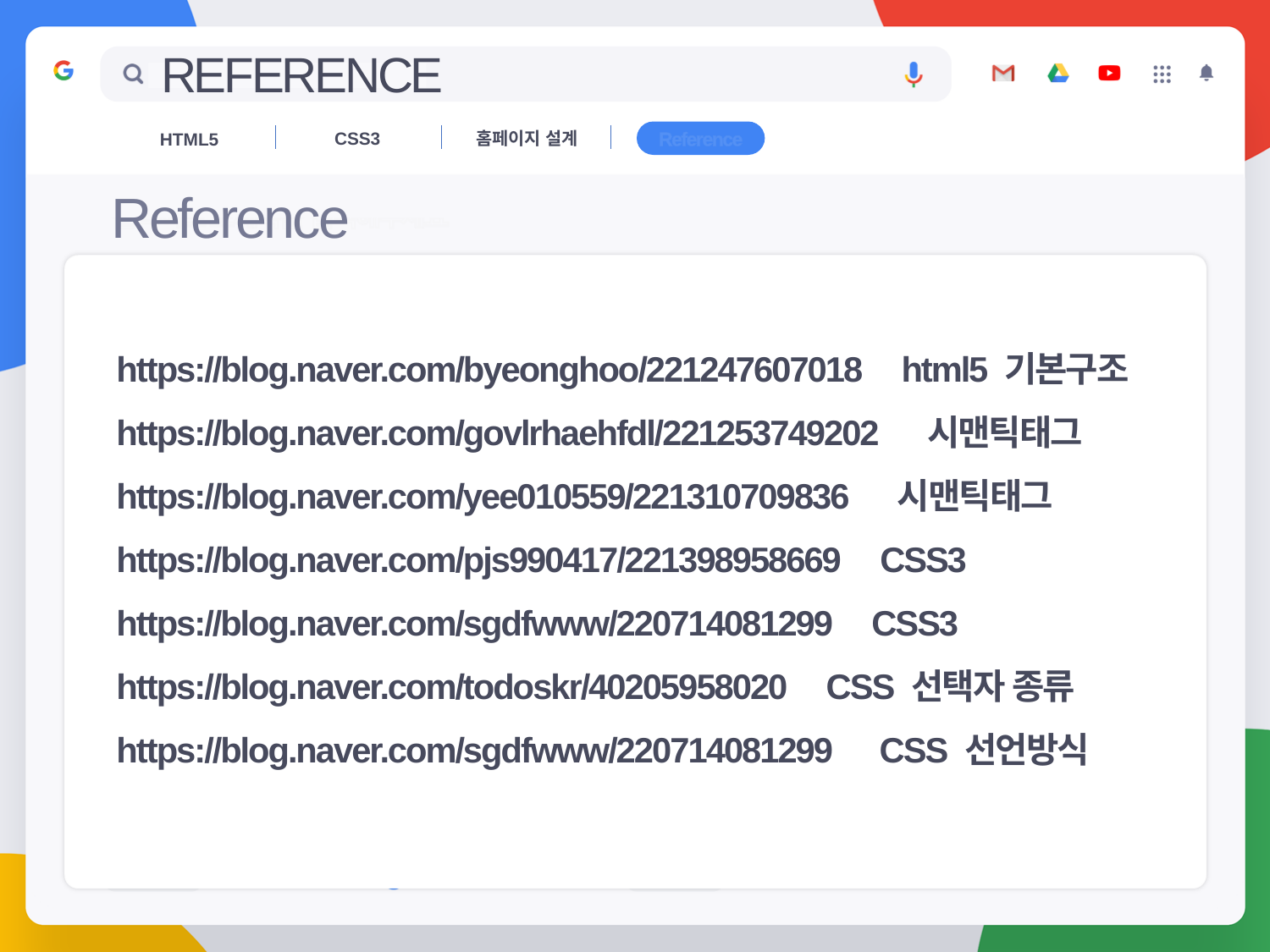

# REFERENCE

CSS3
홈페이지 설계
HTML5
Reference
Reference
https://blog.naver.com/byeonghoo/221247607018     html5 기본구조
https://blog.naver.com/govlrhaehfdl/221253749202     시맨틱태그
https://blog.naver.com/yee010559/221310709836     시맨틱태그
https://blog.naver.com/pjs990417/221398958669     CSS3
https://blog.naver.com/sgdfwww/220714081299     CSS3
https://blog.naver.com/todoskr/40205958020     CSS 선택자 종류
https://blog.naver.com/sgdfwww/220714081299      CSS 선언방식